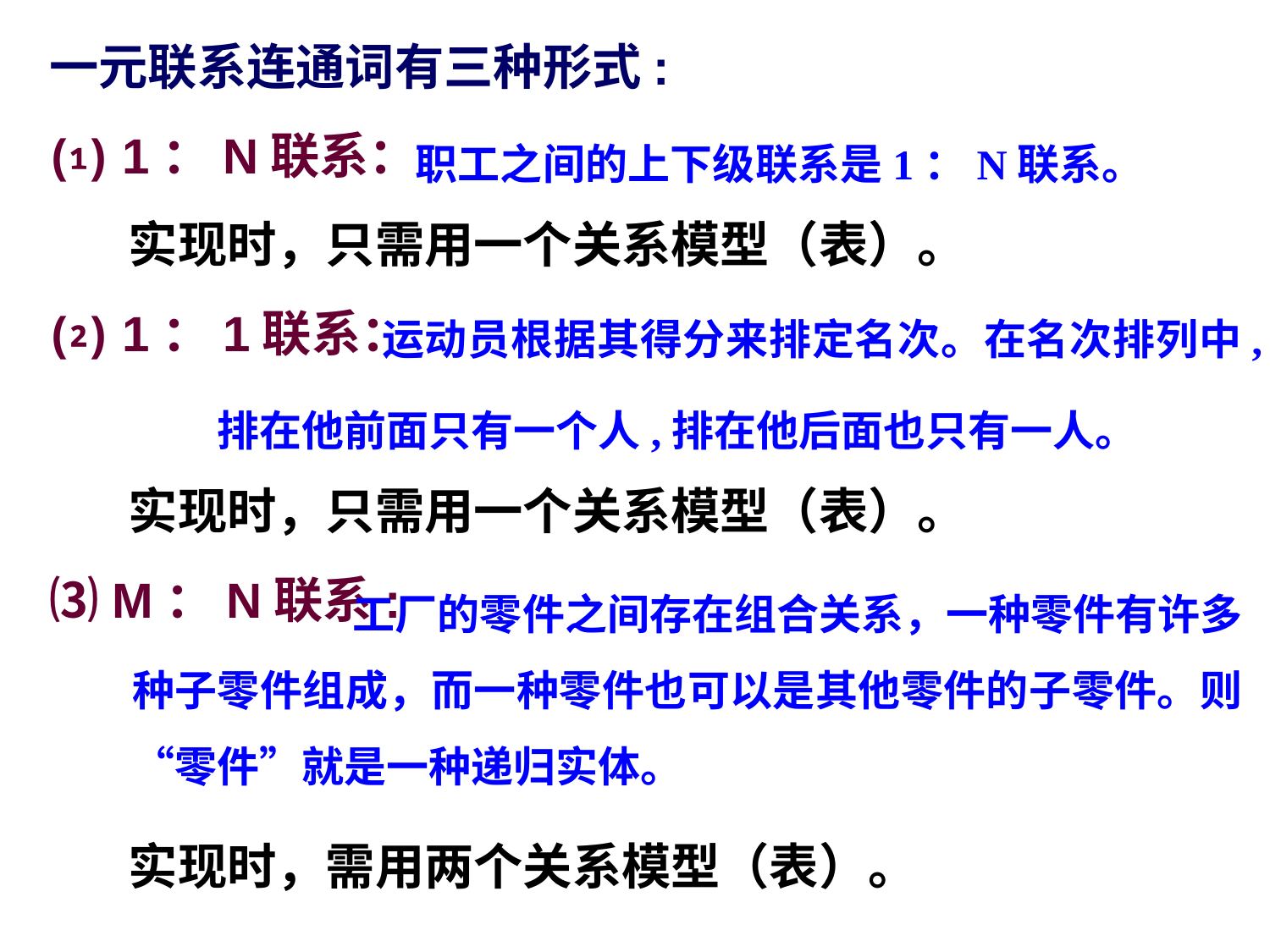

一元联系连通词有三种形式:
⑴ 1：N联系：
      实现时，只需用一个关系模型（表）。
⑵ 1：1联系：

      实现时，只需用一个关系模型（表）。
⑶ M：N联系:

      实现时，需用两个关系模型（表）。

职工之间的上下级联系是1：N联系。
               运动员根据其得分来排定名次。在名次排列中,排在他前面只有一个人,排在他后面也只有一人。
                      工厂的零件之间存在组合关系，一种零件有许多种子零件组成，而一种零件也可以是其他零件的子零件。则“零件”就是一种递归实体。